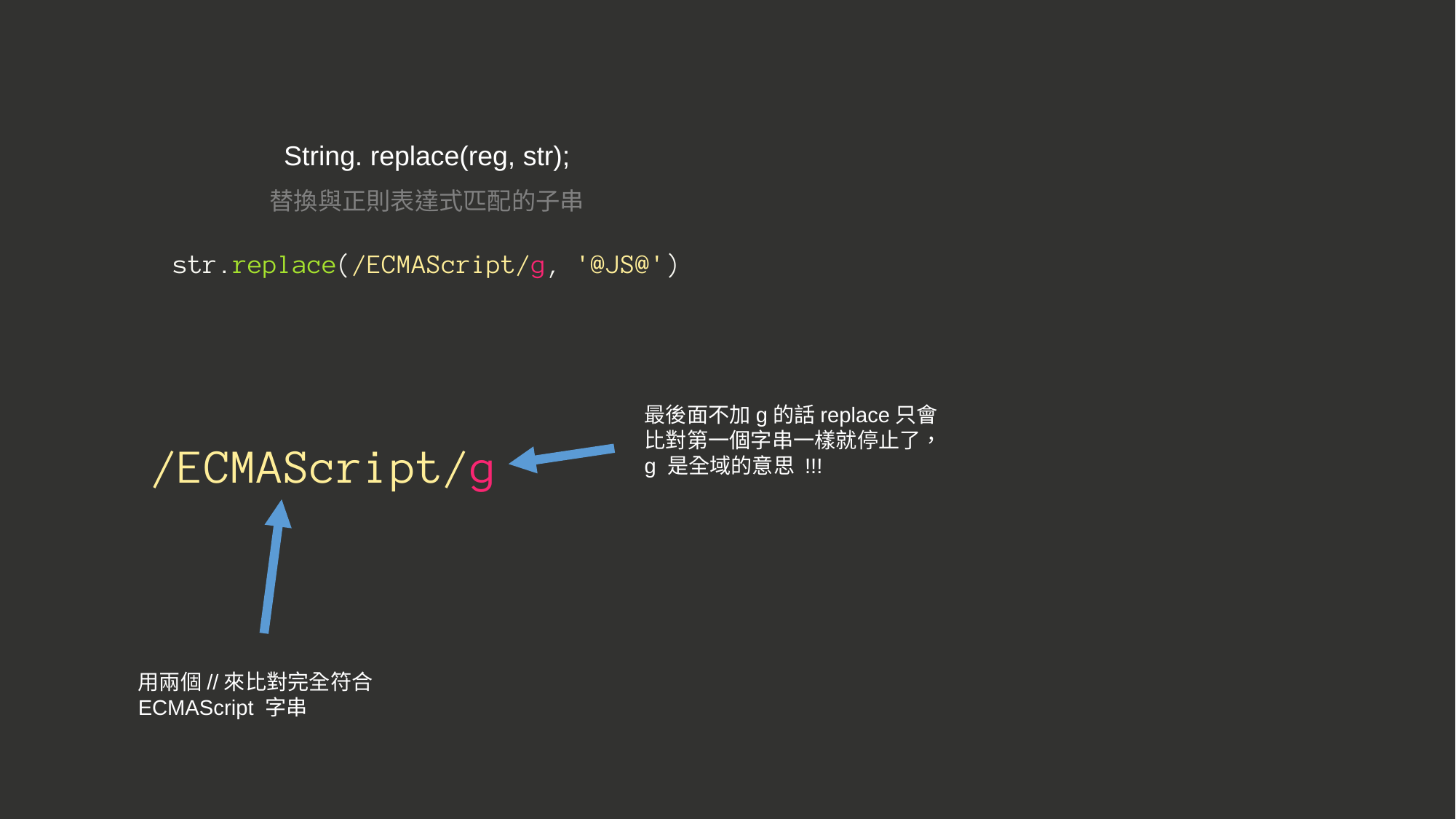

# String. replace(reg, str); 替換與正則表達式匹配的子串
str.replace(/ECMAScript/g, '@JS@')
最後面不加g的話replace只會比對第一個字串一樣就停止了，g 是全域的意思 !!!
/ECMAScript/g
用兩個//來比對完全符合 ECMAScript 字串